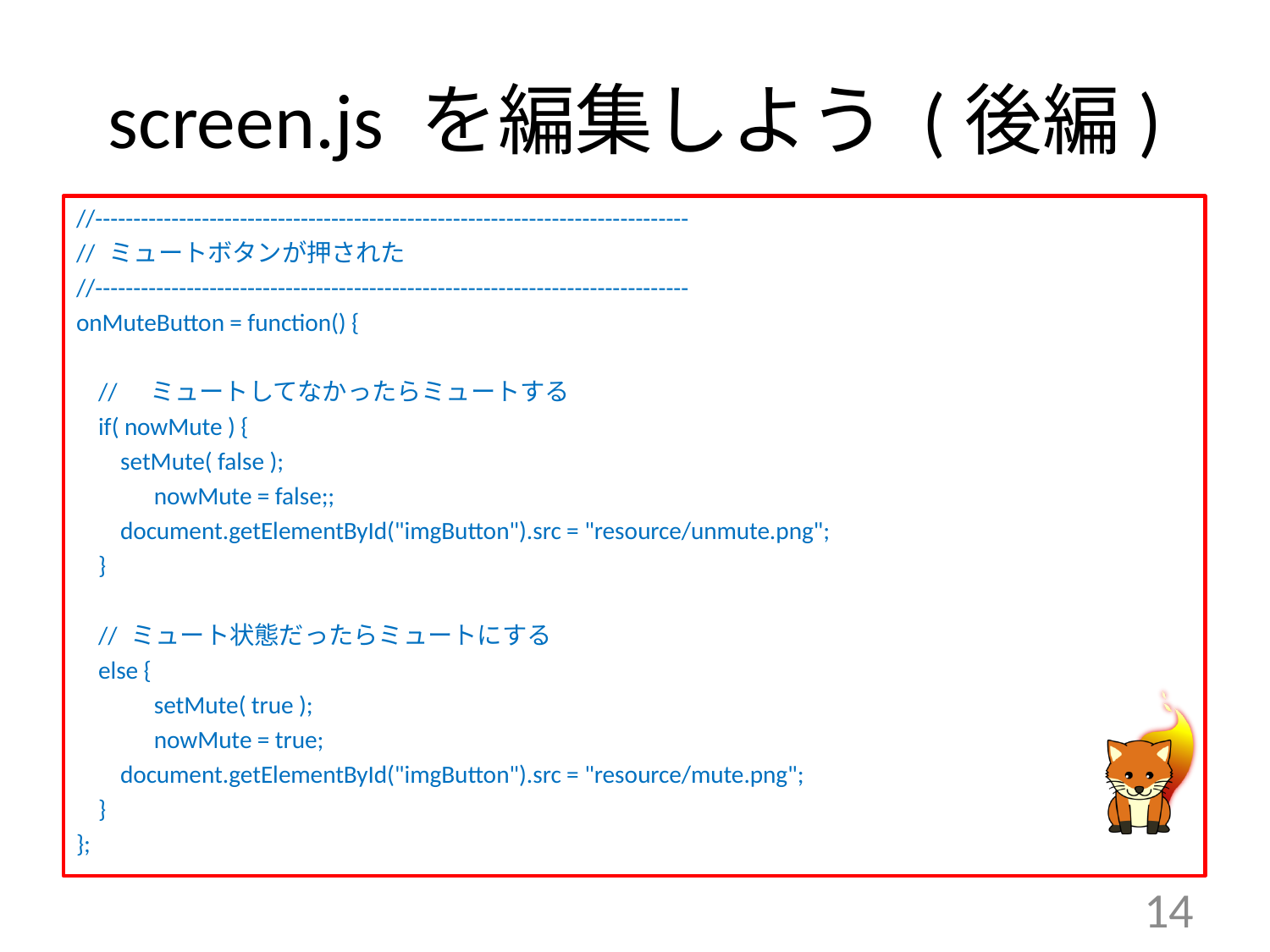

# screen.js を編集しよう (後編)
//------------------------------------------------------------------------------
//  ミュートボタンが押された
//------------------------------------------------------------------------------
onMuteButton = function() {

    // 　ミュートしてなかったらミュートする
    if( nowMute ) {
        setMute( false );
	    nowMute = false;;
        document.getElementById("imgButton").src = "resource/unmute.png";
    }

    //  ミュート状態だったらミュートにする
    else {
	    setMute( true );
	    nowMute = true;
        document.getElementById("imgButton").src = "resource/mute.png";
    }
};

14